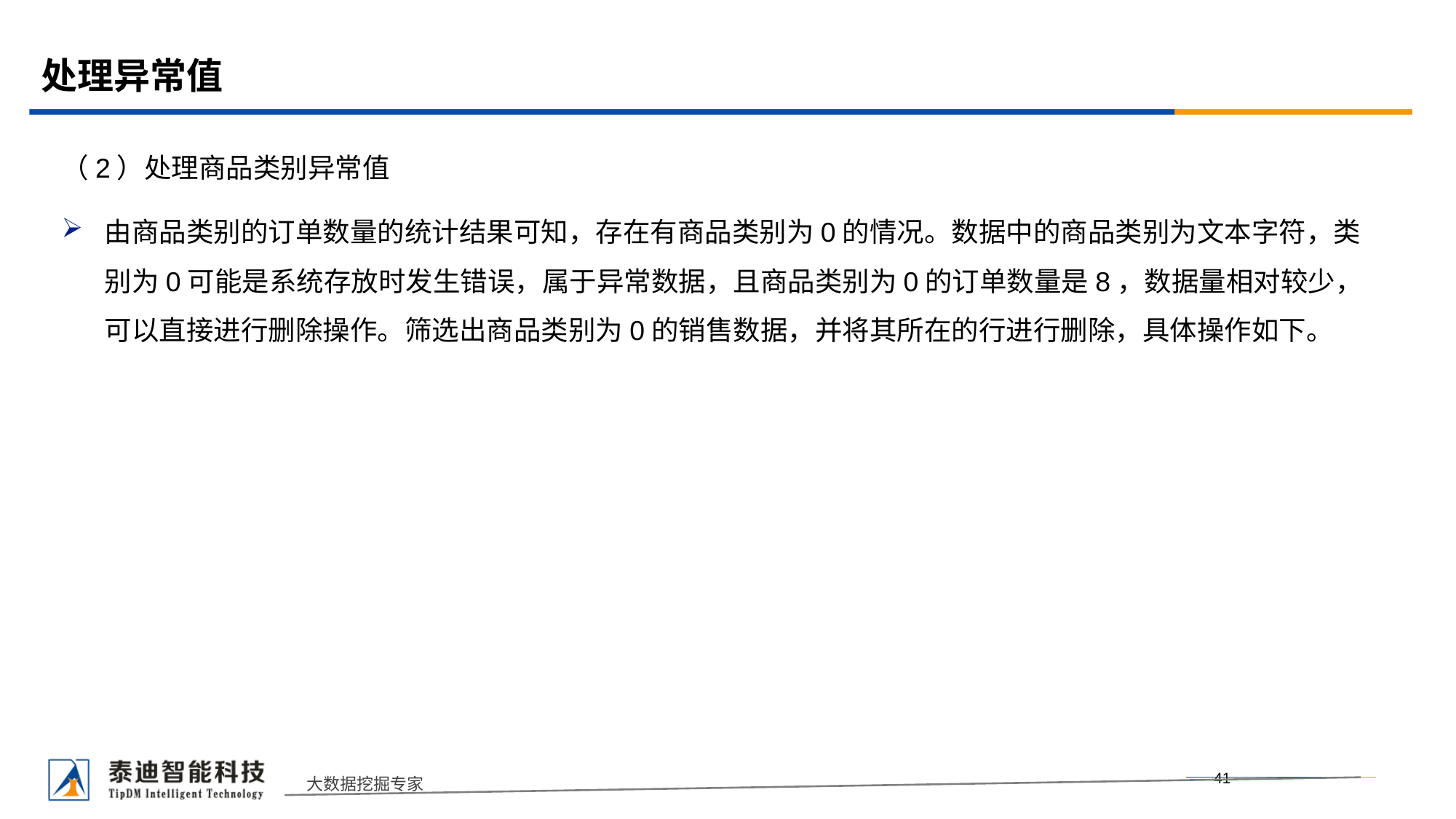

# 处理异常值
（2）处理商品类别异常值
由商品类别的订单数量的统计结果可知，存在有商品类别为0的情况。数据中的商品类别为文本字符，类别为0可能是系统存放时发生错误，属于异常数据，且商品类别为0的订单数量是8，数据量相对较少，可以直接进行删除操作。筛选出商品类别为0的销售数据，并将其所在的行进行删除，具体操作如下。